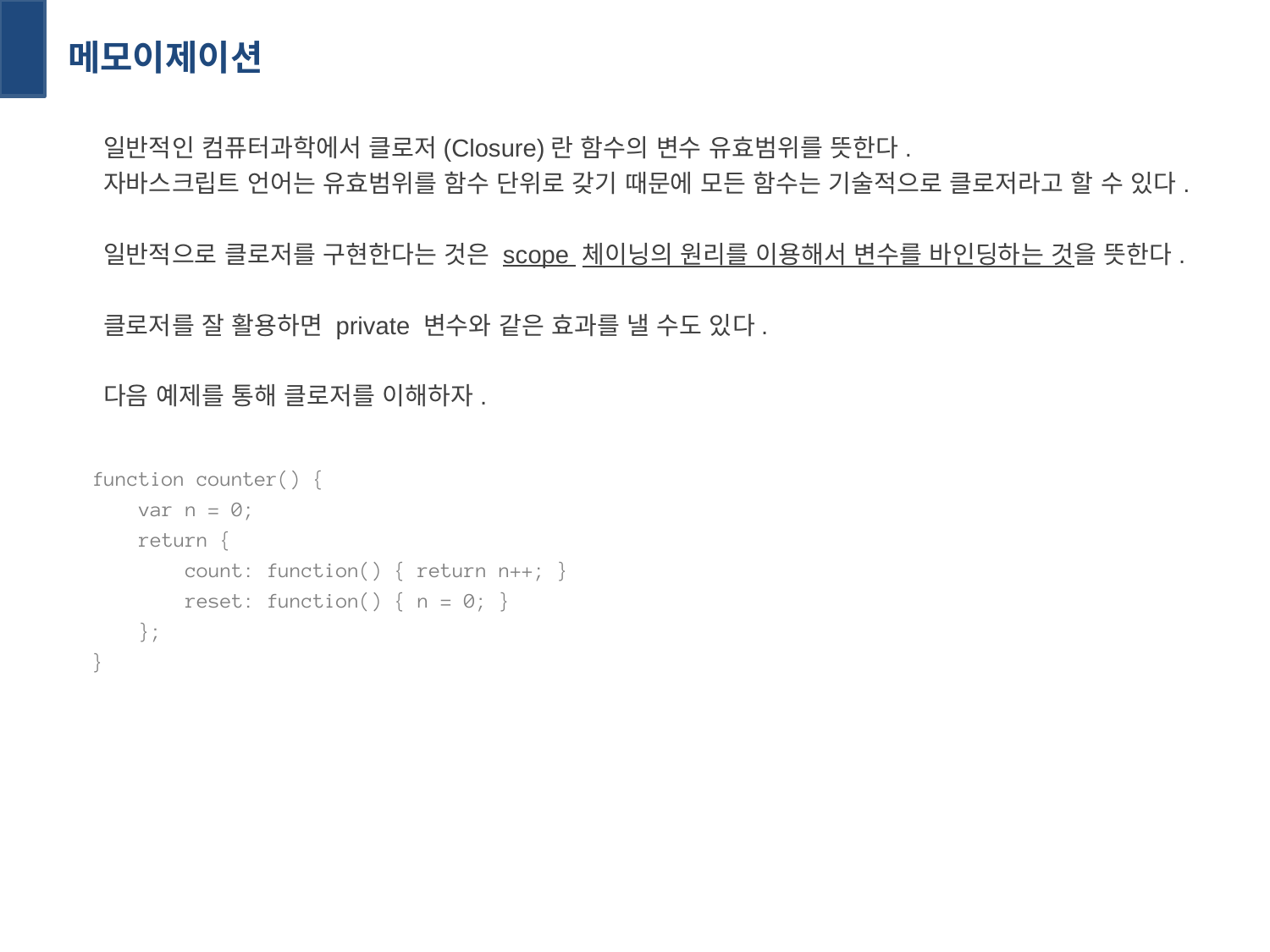

ㅊ
# 메모이제이션
일반적인 컴퓨터과학에서 클로저(Closure)란 함수의 변수 유효범위를 뜻한다.
자바스크립트 언어는 유효범위를 함수 단위로 갖기 때문에 모든 함수는 기술적으로 클로저라고 할 수 있다.

일반적으로 클로저를 구현한다는 것은 scope 체이닝의 원리를 이용해서 변수를 바인딩하는 것을 뜻한다.

클로저를 잘 활용하면 private 변수와 같은 효과를 낼 수도 있다.

다음 예제를 통해 클로저를 이해하자.
function counter() {
    var n = 0;
    return {
        count: function() { return n++; }
        reset: function() { n = 0; }
    };
}